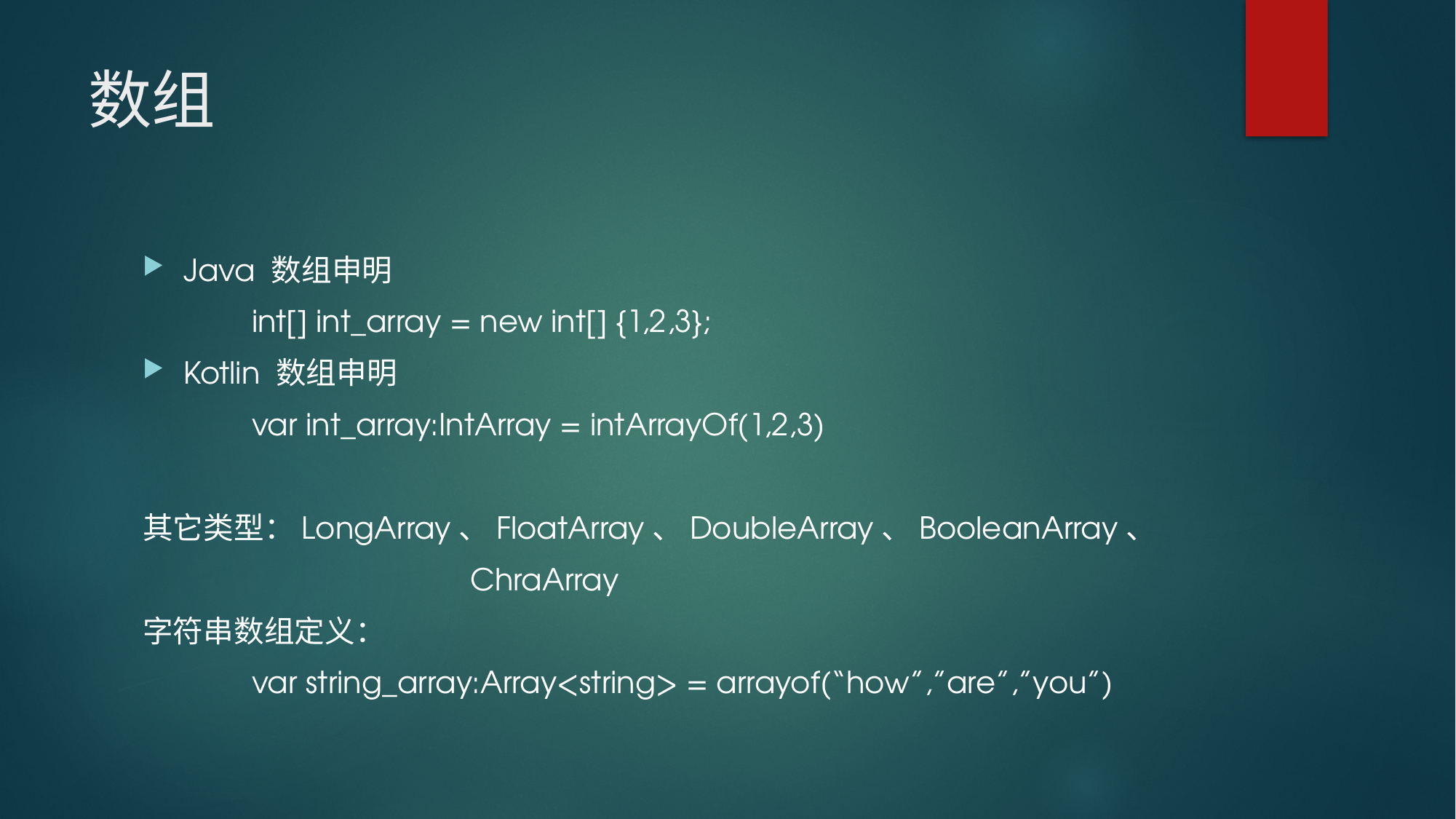

# 数组
Java 数组申明
	int[] int_array = new int[] {1,2,3};
Kotlin 数组申明
	var int_array:IntArray = intArrayOf(1,2,3)

其它类型：LongArray、FloatArray、DoubleArray、BooleanArray、
			ChraArray
字符串数组定义：
	var string_array:Array<string> = arrayof(“how”,”are”,”you”)